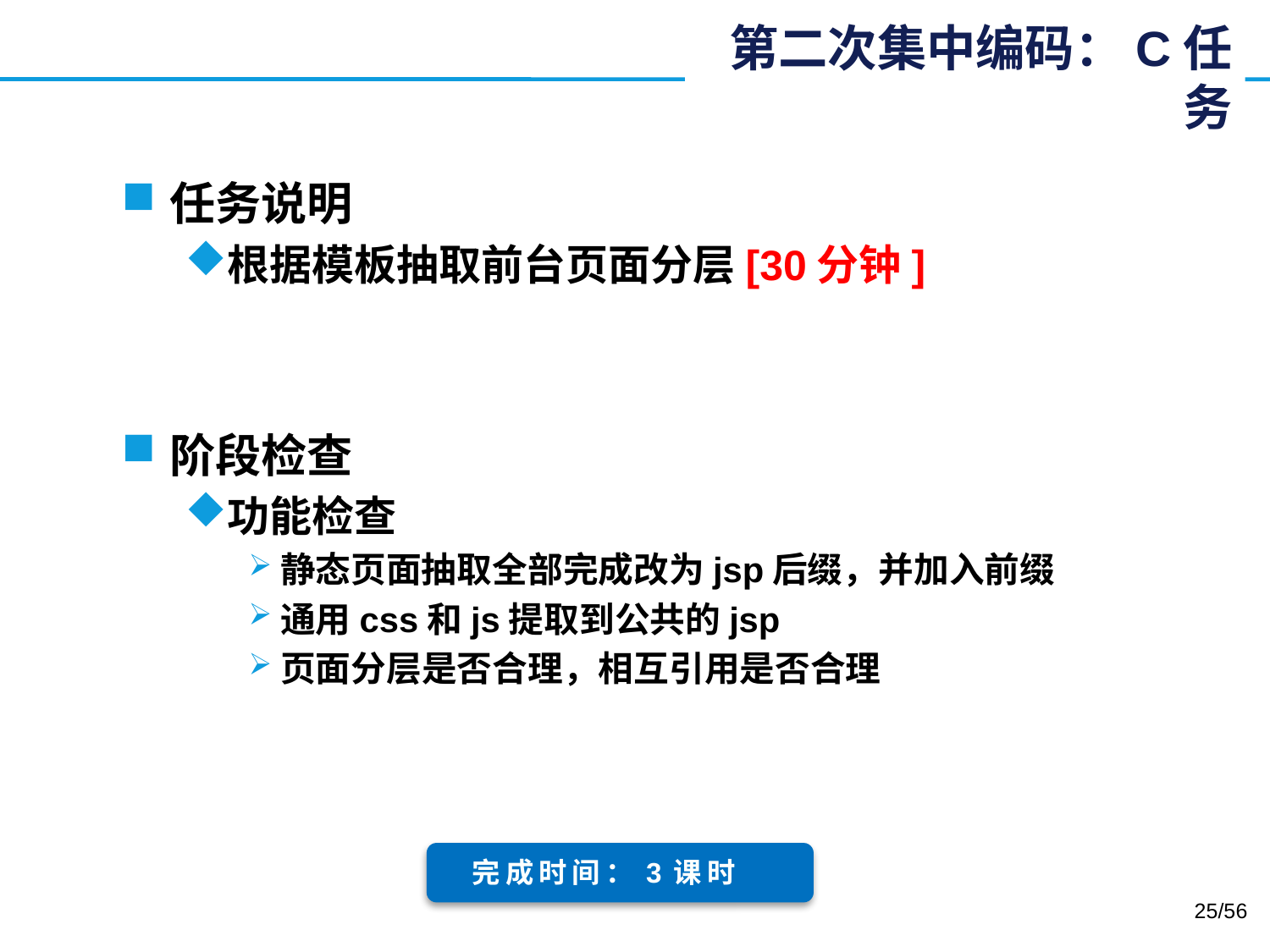

# 第二次集中编码：C任务
任务说明
根据模板抽取前台页面分层[30分钟]

阶段检查
功能检查
静态页面抽取全部完成改为jsp后缀，并加入前缀
通用css和js提取到公共的jsp
页面分层是否合理，相互引用是否合理

完成时间：3课时
25/56